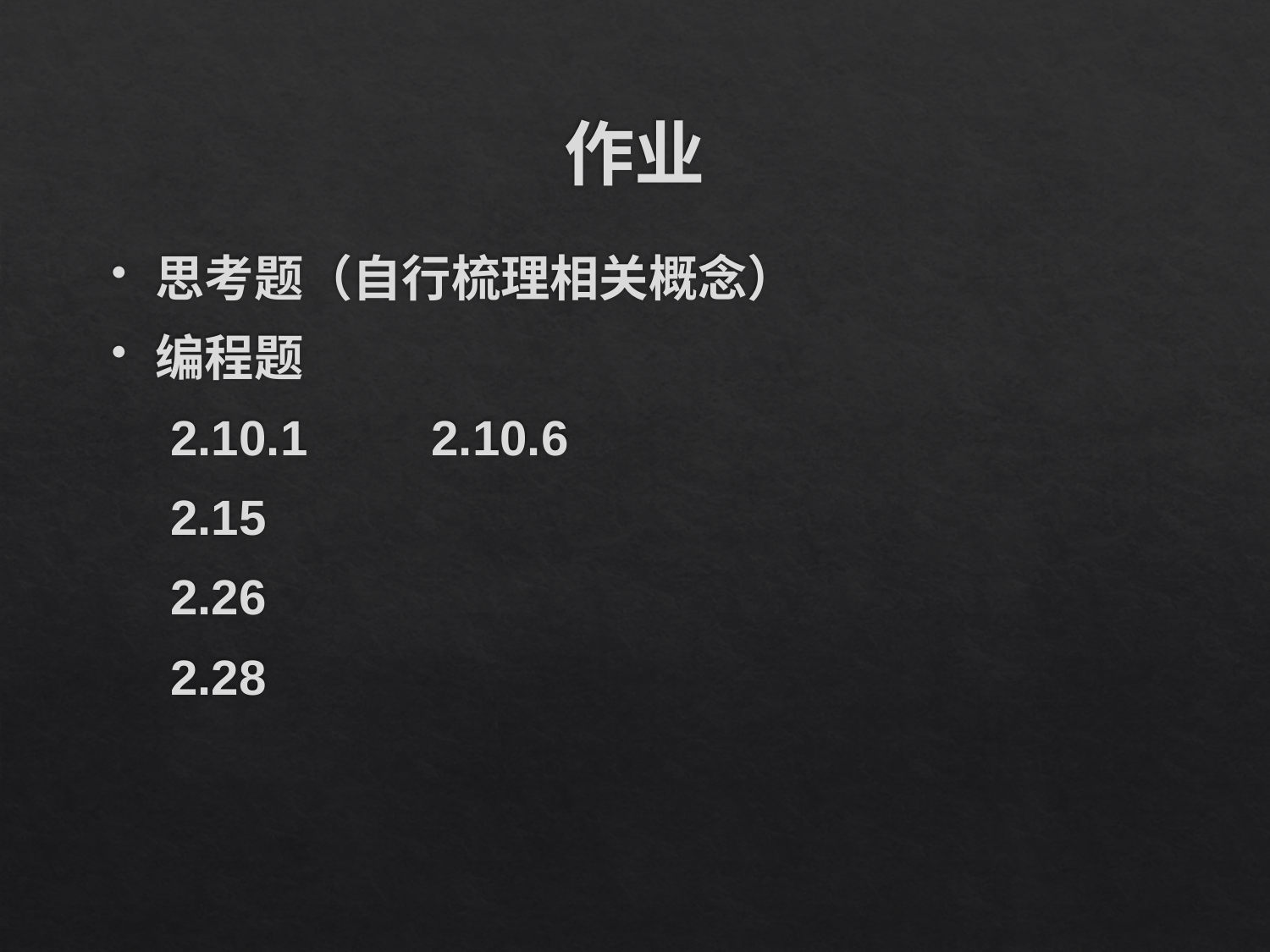

# 作业
思考题（自行梳理相关概念）
编程题
2.10.1         2.10.6
2.15
2.26
2.28